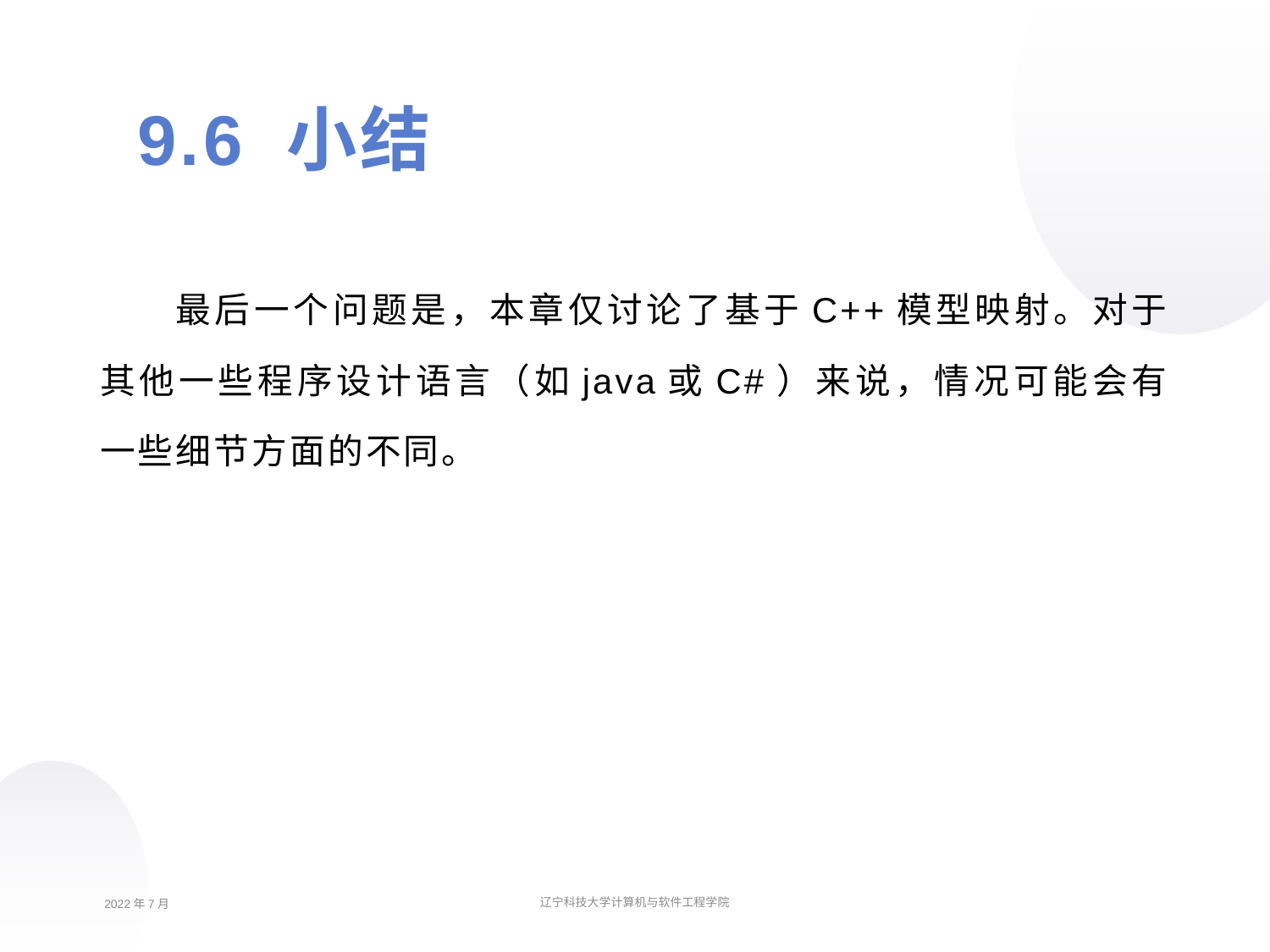

9.6 小结
最后一个问题是，本章仅讨论了基于C++模型映射。对于其他一些程序设计语言（如java或C#）来说，情况可能会有一些细节方面的不同。

2022年7月
辽宁科技大学计算机与软件工程学院
106